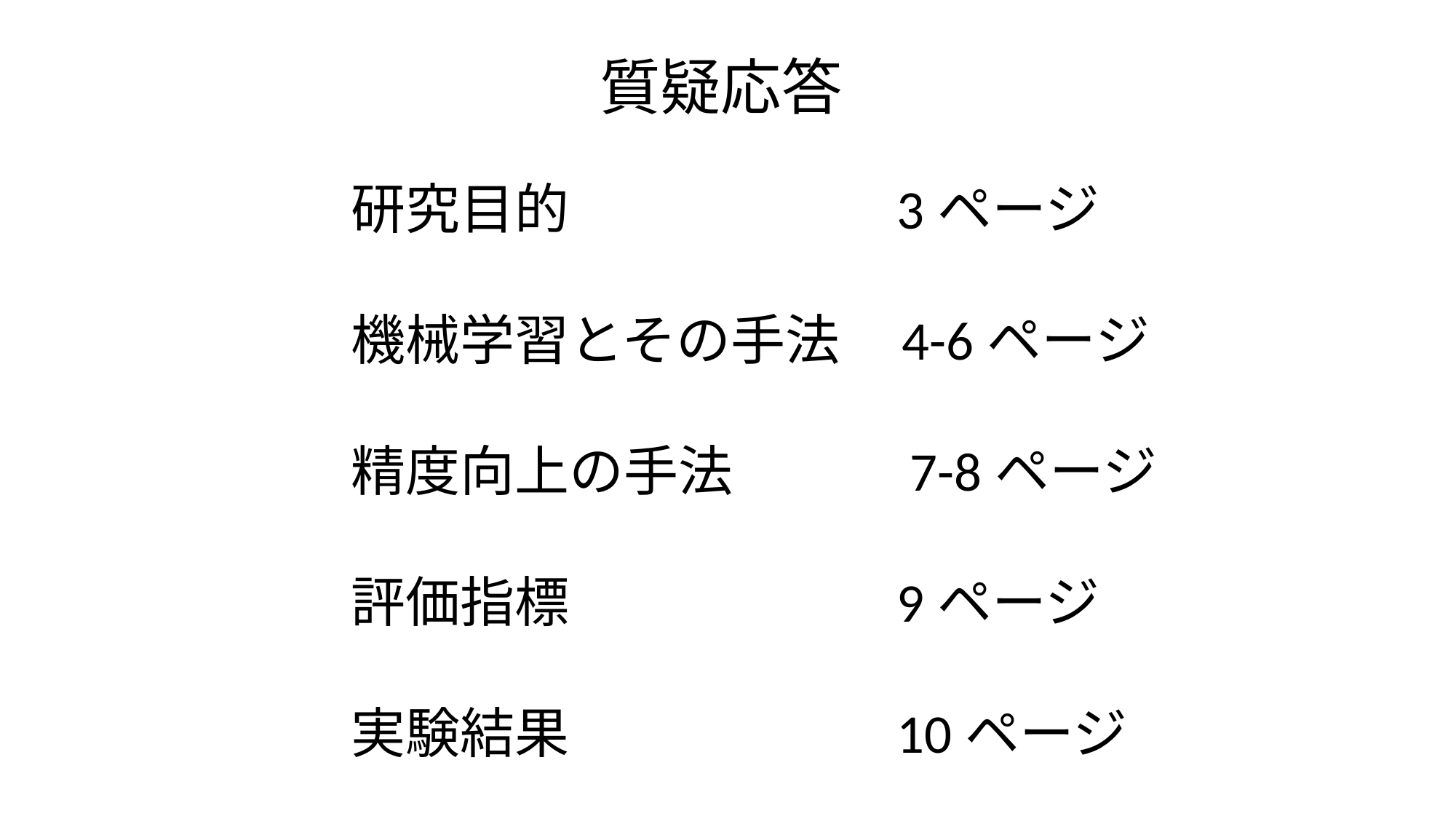

質疑応答
		研究目的 			3ページ

		機械学習とその手法    4-6ページ

		精度向上の手法	　　7-8ページ

		評価指標　　		9ページ

		実験結果         		10ページ